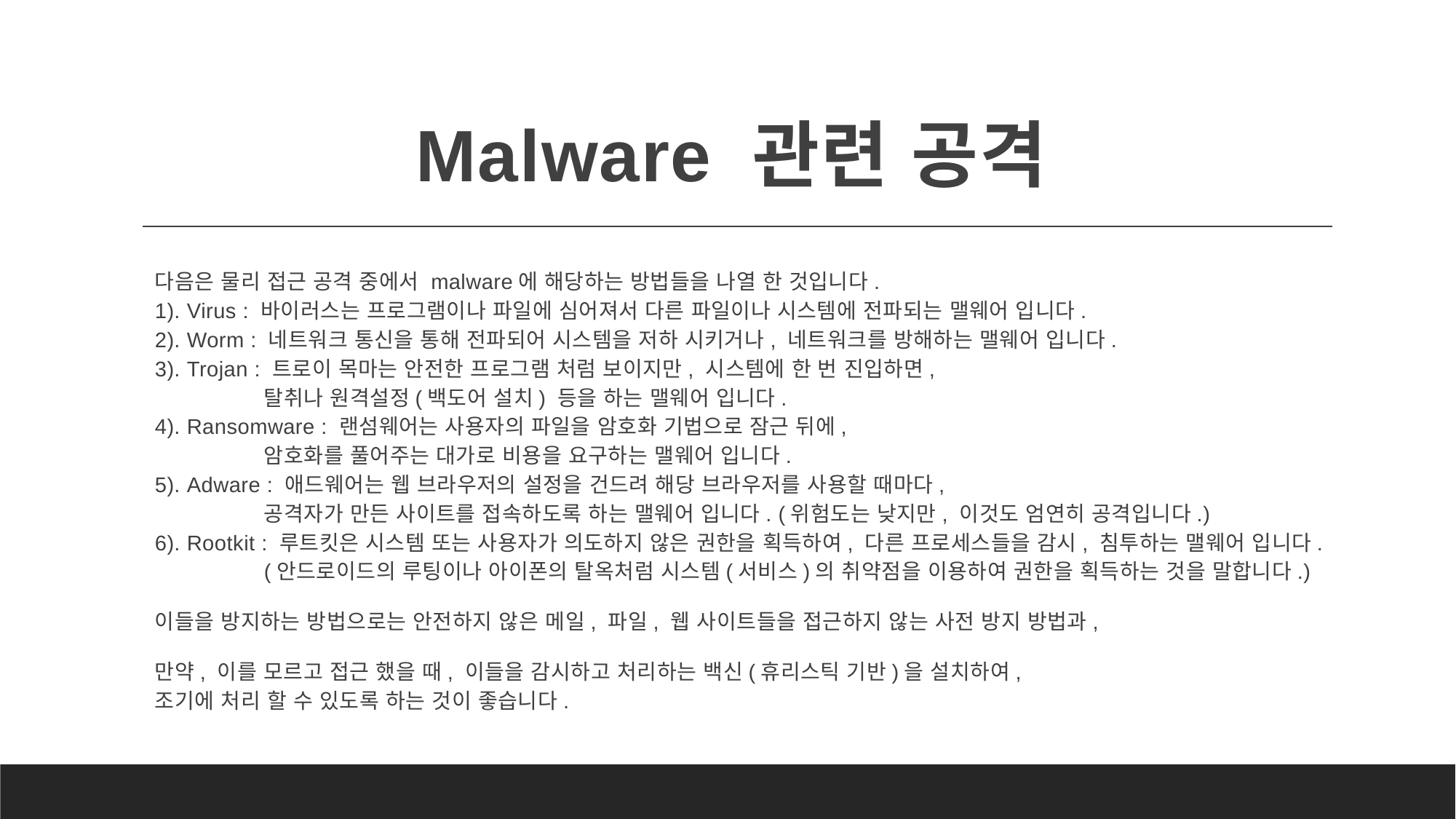

# Malware 관련 공격
다음은 물리 접근 공격 중에서 malware에 해당하는 방법들을 나열 한 것입니다.
1). Virus : 바이러스는 프로그램이나 파일에 심어져서 다른 파일이나 시스템에 전파되는 맬웨어 입니다.
2). Worm : 네트워크 통신을 통해 전파되어 시스템을 저하 시키거나, 네트워크를 방해하는 맬웨어 입니다.
3). Trojan : 트로이 목마는 안전한 프로그램 처럼 보이지만, 시스템에 한 번 진입하면,
	탈취나 원격설정(백도어 설치) 등을 하는 맬웨어 입니다.
4). Ransomware : 랜섬웨어는 사용자의 파일을 암호화 기법으로 잠근 뒤에,
	암호화를 풀어주는 대가로 비용을 요구하는 맬웨어 입니다.
5). Adware : 애드웨어는 웹 브라우저의 설정을 건드려 해당 브라우저를 사용할 때마다,
	공격자가 만든 사이트를 접속하도록 하는 맬웨어 입니다. (위험도는 낮지만, 이것도 엄연히 공격입니다.)
6). Rootkit : 루트킷은 시스템 또는 사용자가 의도하지 않은 권한을 획득하여, 다른 프로세스들을 감시, 침투하는 맬웨어 입니다.
	(안드로이드의 루팅이나 아이폰의 탈옥처럼 시스템(서비스)의 취약점을 이용하여 권한을 획득하는 것을 말합니다.)
이들을 방지하는 방법으로는 안전하지 않은 메일, 파일, 웹 사이트들을 접근하지 않는 사전 방지 방법과,
만약, 이를 모르고 접근 했을 때, 이들을 감시하고 처리하는 백신(휴리스틱 기반)을 설치하여,
조기에 처리 할 수 있도록 하는 것이 좋습니다.